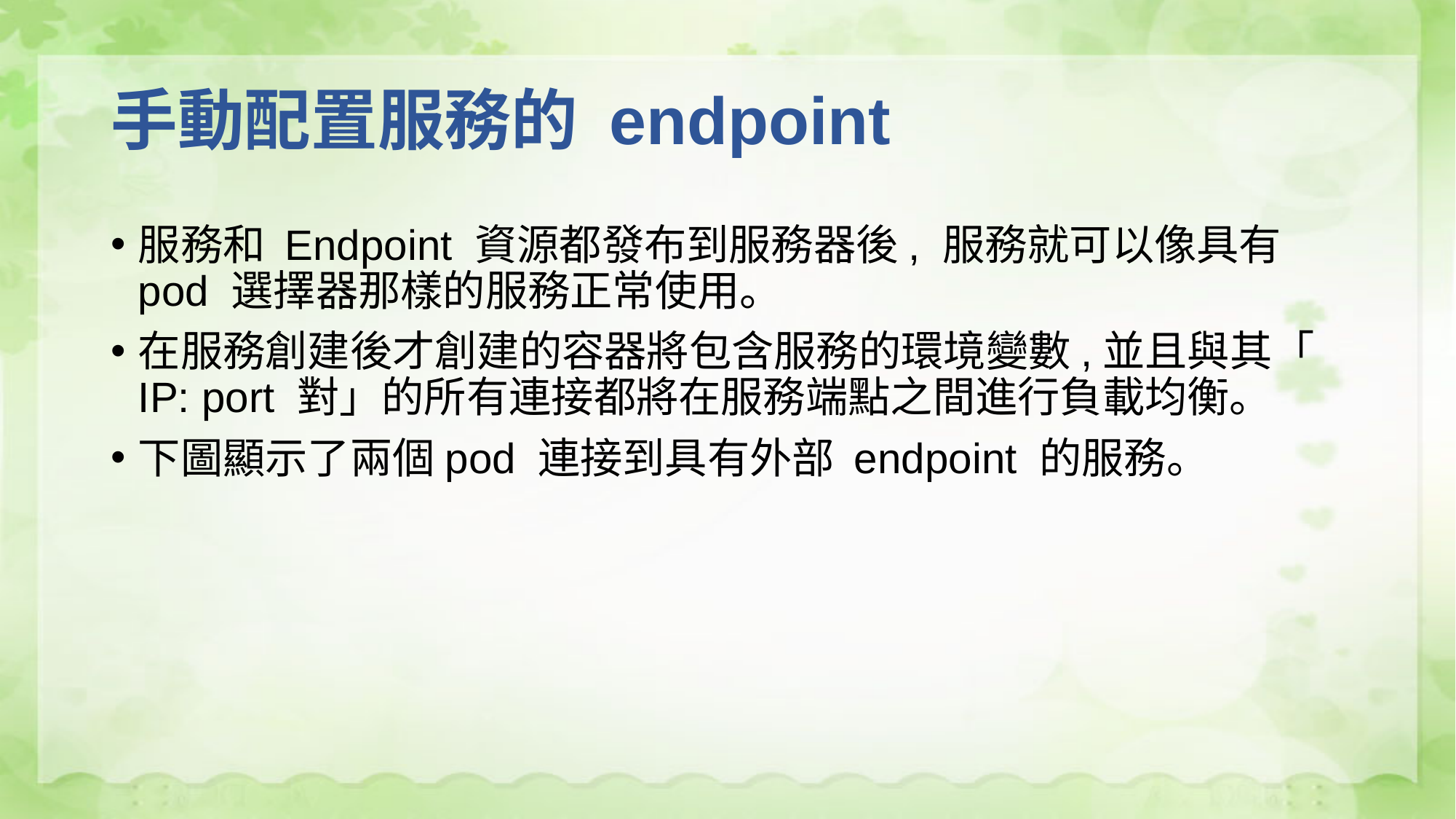

# 手動配置服務的 endpoint
服務和 Endpoint 資源都發布到服務器後, 服務就可以像具有pod 選擇器那樣的服務正常使用。
在服務創建後才創建的容器將包含服務的環境變數,並且與其「 IP: port 對」的所有連接都將在服務端點之間進行負載均衡。
下圖顯示了兩個pod 連接到具有外部 endpoint 的服務。